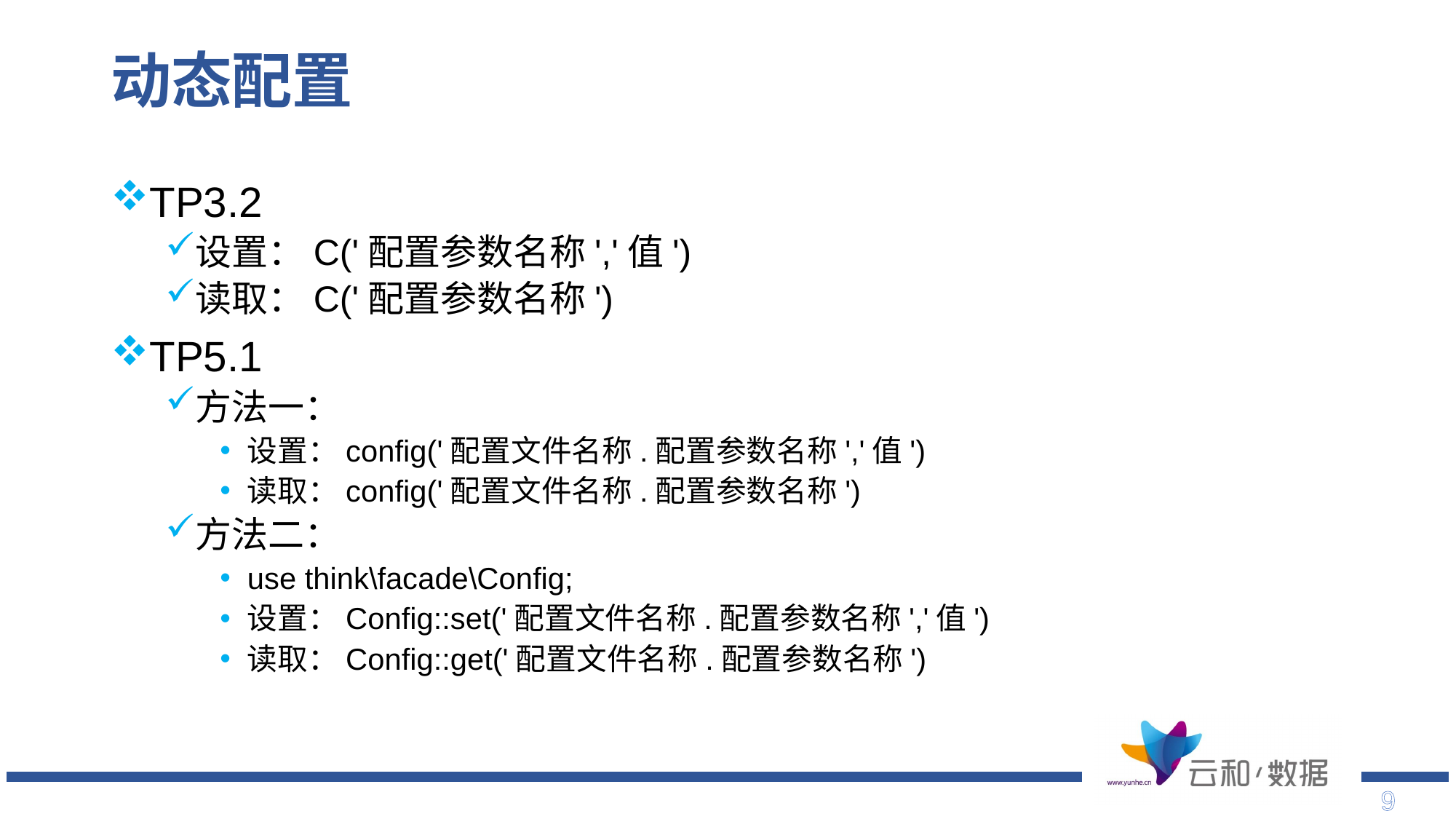

# 动态配置
TP3.2
设置：C('配置参数名称','值')
读取：C('配置参数名称')
TP5.1
方法一：
设置：config('配置文件名称.配置参数名称','值')
读取：config('配置文件名称.配置参数名称')
方法二：
use think\facade\Config;
设置：Config::set('配置文件名称.配置参数名称','值')
读取：Config::get('配置文件名称.配置参数名称')